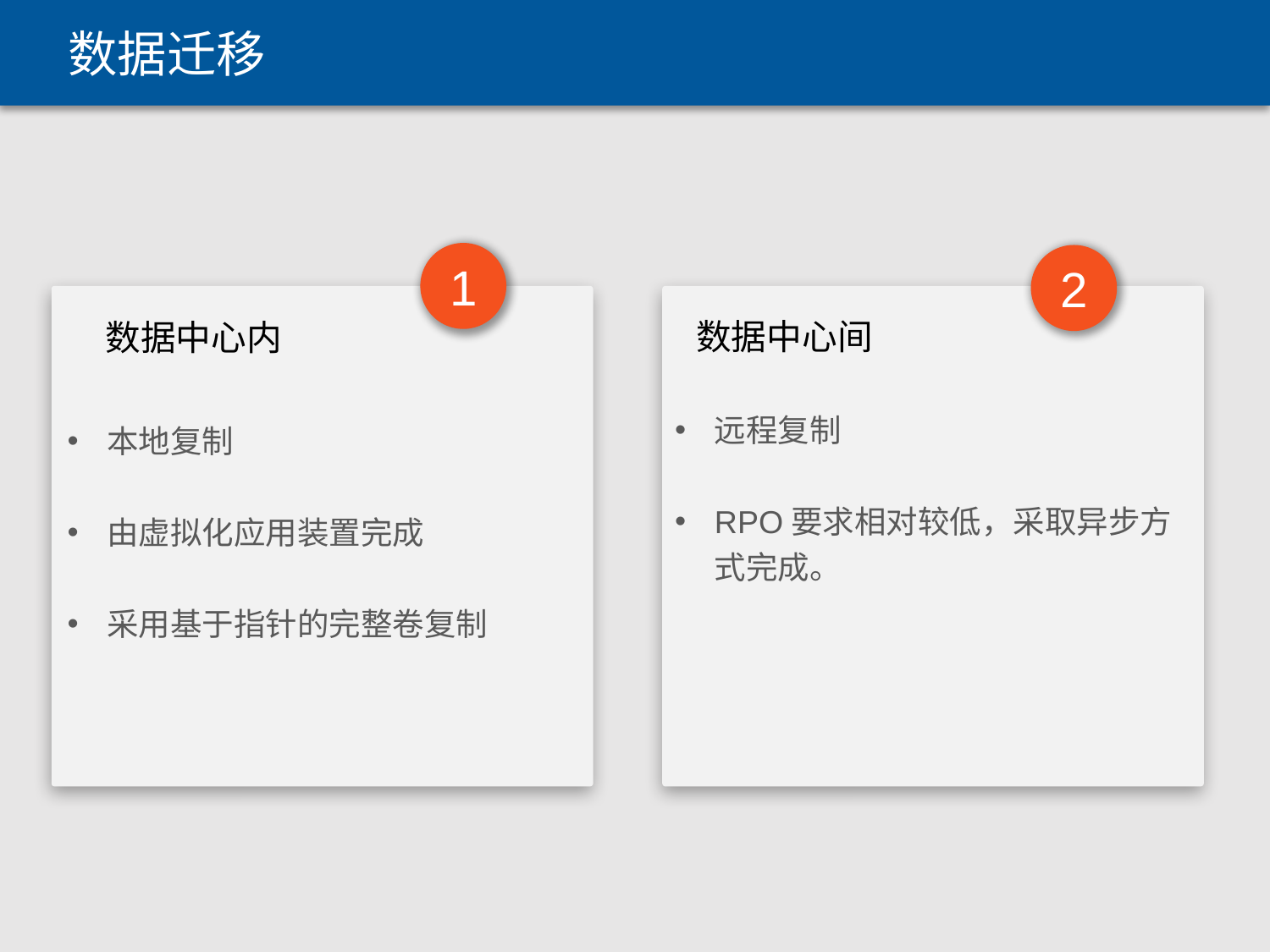

数据迁移
1
2

数据中心间
远程复制

RPO要求相对较低，采取异步方式完成。

数据中心内
本地复制

由虚拟化应用装置完成

采用基于指针的完整卷复制